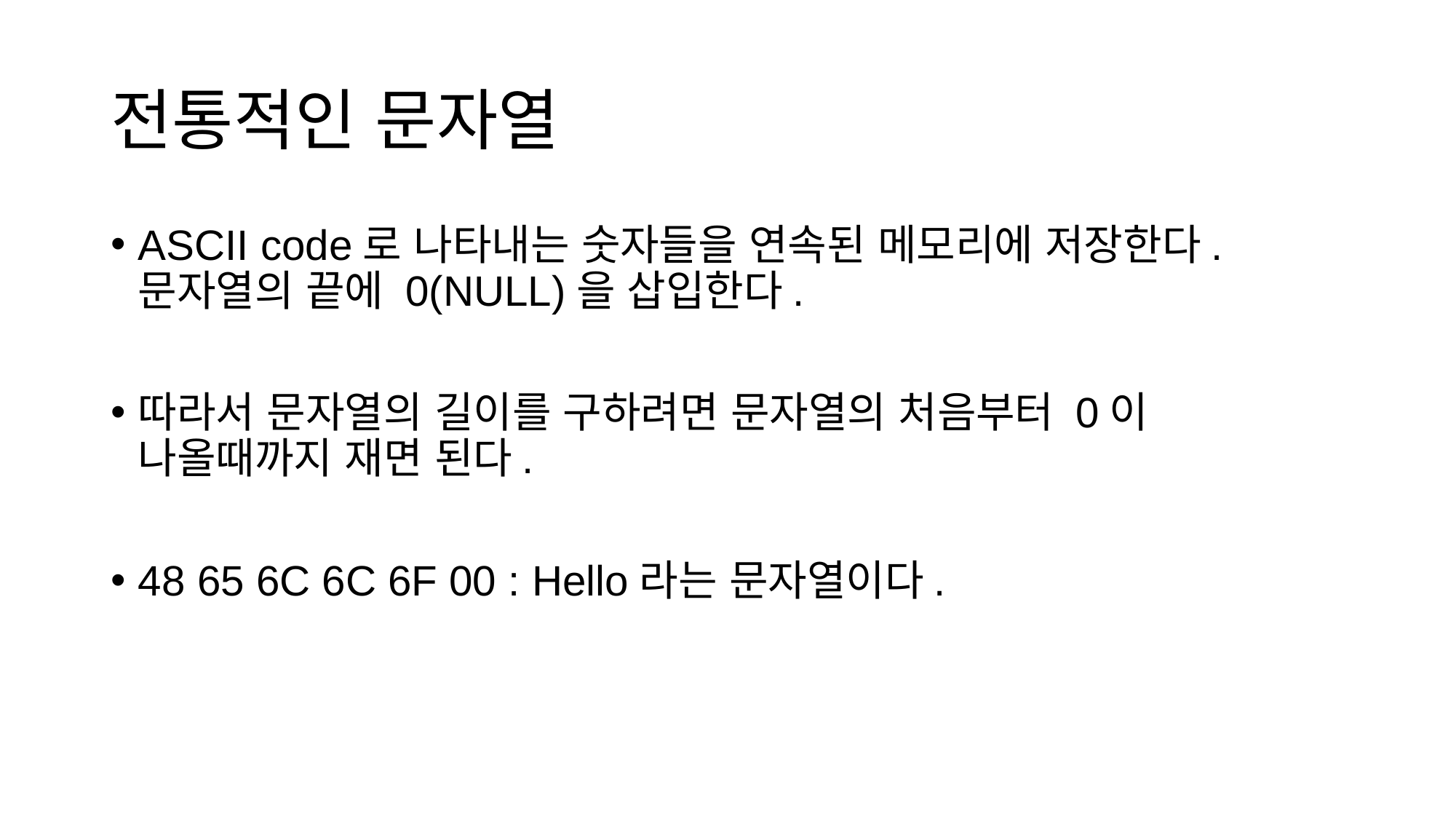

# 전통적인 문자열
ASCII code로 나타내는 숫자들을 연속된 메모리에 저장한다. 문자열의 끝에 0(NULL)을 삽입한다.

따라서 문자열의 길이를 구하려면 문자열의 처음부터 0이 나올때까지 재면 된다.

48 65 6C 6C 6F 00 : Hello라는 문자열이다.